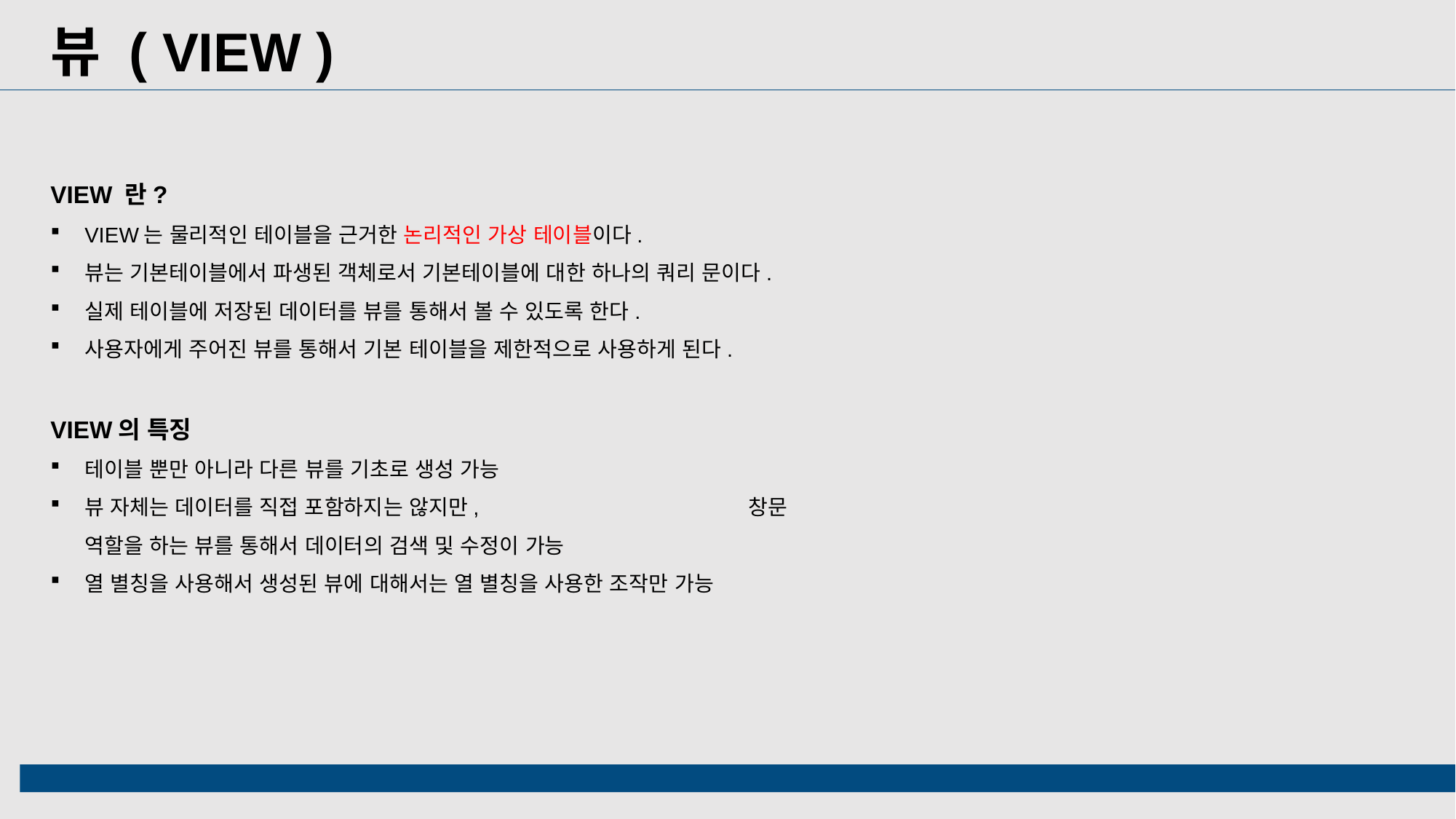

뷰 ( VIEW )
VIEW 란?
VIEW는 물리적인 테이블을 근거한 논리적인 가상 테이블이다.
뷰는 기본테이블에서 파생된 객체로서 기본테이블에 대한 하나의 쿼리 문이다.
실제 테이블에 저장된 데이터를 뷰를 통해서 볼 수 있도록 한다.
사용자에게 주어진 뷰를 통해서 기본 테이블을 제한적으로 사용하게 된다.

VIEW의 특징
테이블 뿐만 아니라 다른 뷰를 기초로 생성 가능
뷰 자체는 데이터를 직접 포함하지는 않지만,                                            창문 역할을 하는 뷰를 통해서 데이터의 검색 및 수정이 가능
열 별칭을 사용해서 생성된 뷰에 대해서는 열 별칭을 사용한 조작만 가능